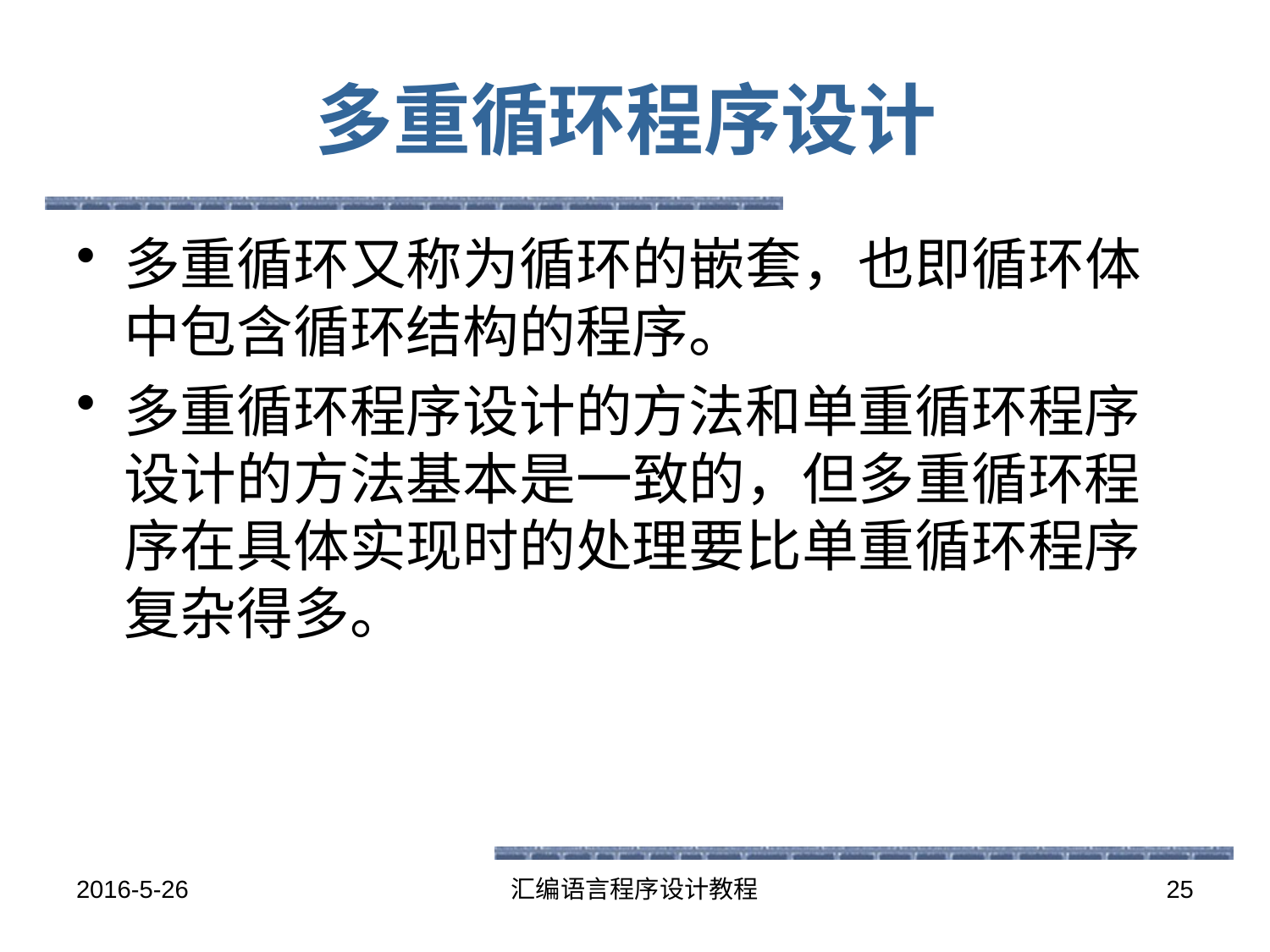

# 多重循环程序设计
多重循环又称为循环的嵌套，也即循环体中包含循环结构的程序。
多重循环程序设计的方法和单重循环程序设计的方法基本是一致的，但多重循环程序在具体实现时的处理要比单重循环程序复杂得多。
2016-5-26
汇编语言程序设计教程
25